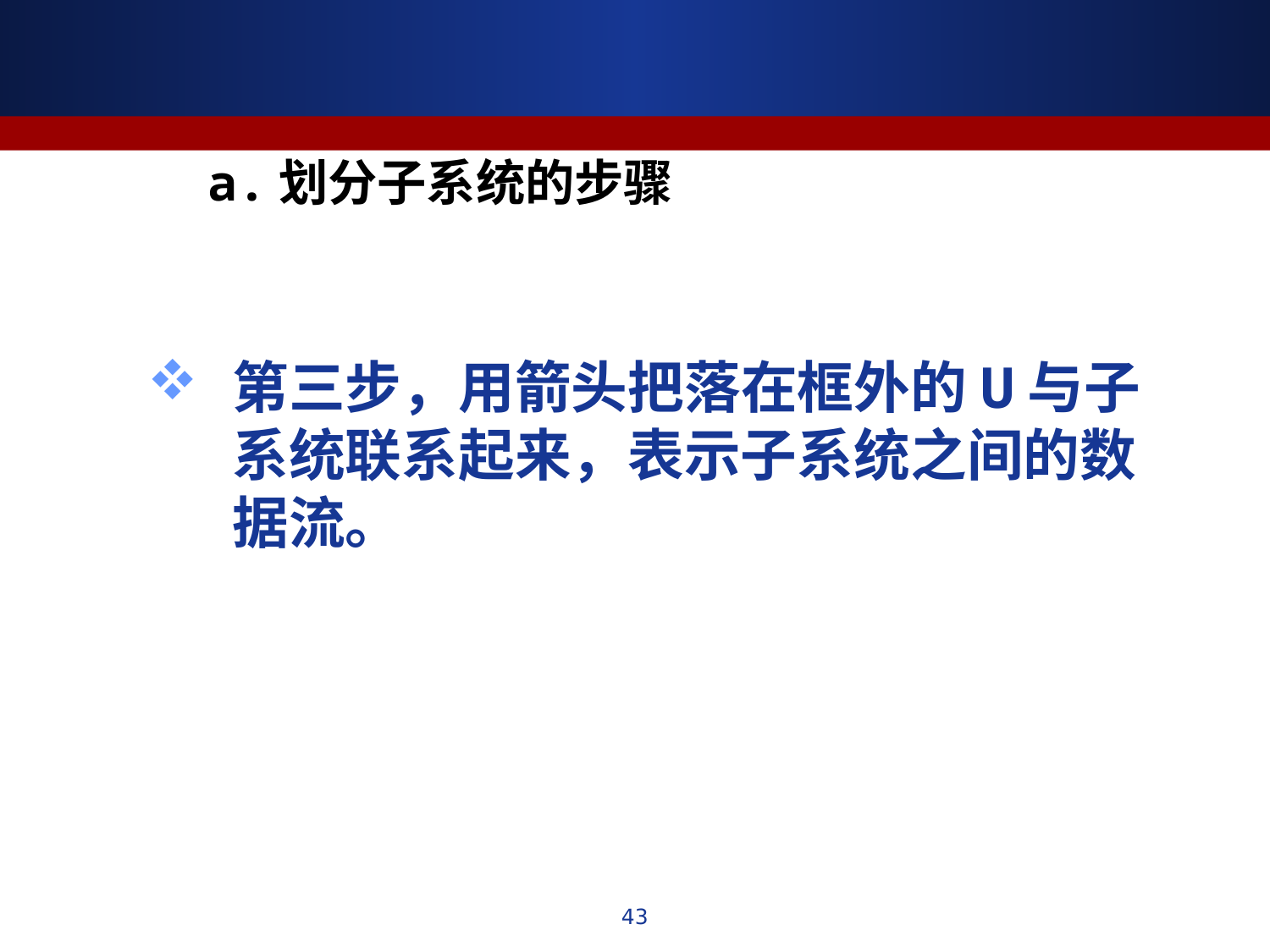

# a.划分子系统的步骤
第三步，用箭头把落在框外的U与子系统联系起来，表示子系统之间的数据流。

43